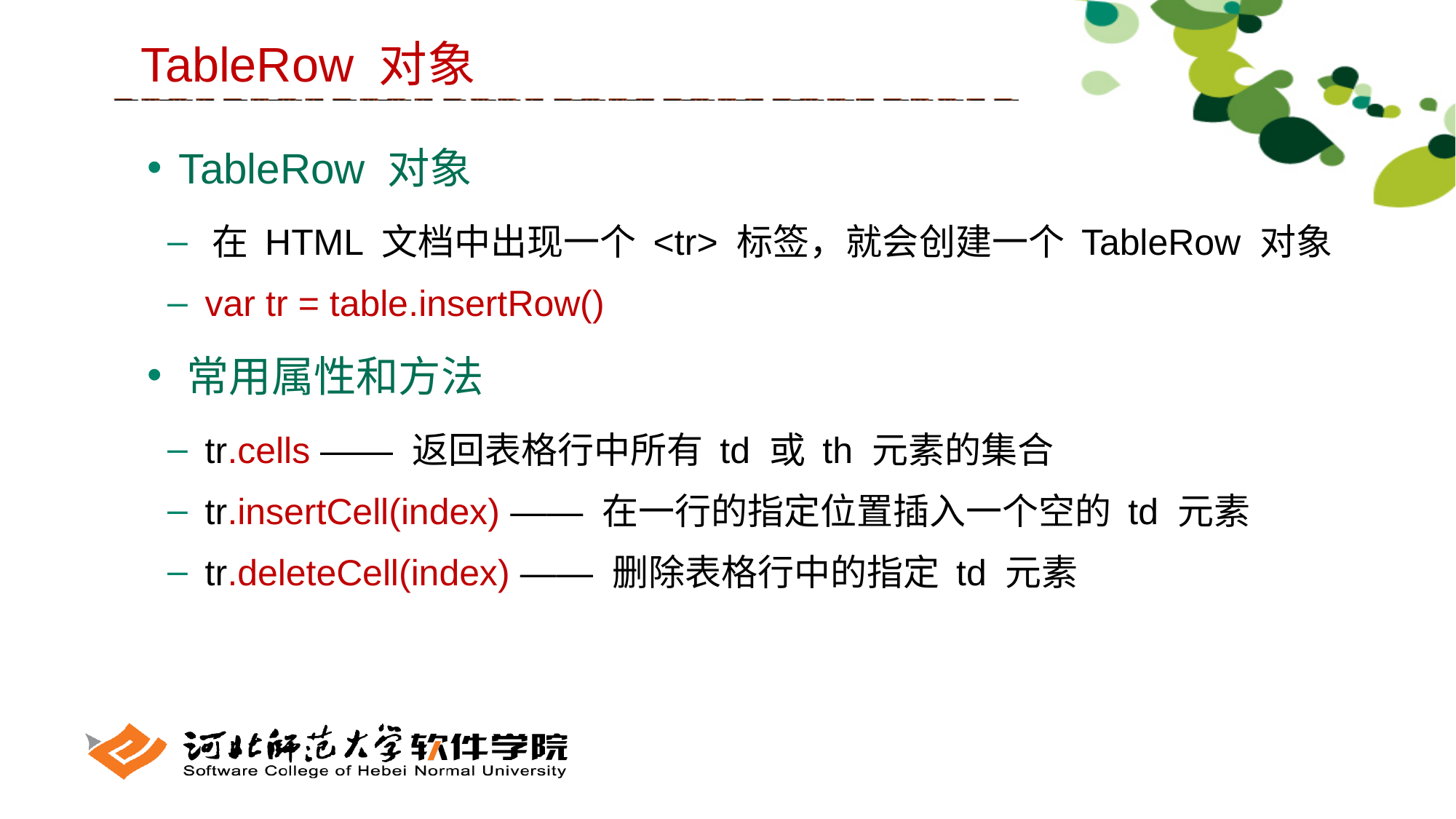

TableRow 对象
 TableRow 对象
 在 HTML 文档中出现一个 <tr> 标签，就会创建一个 TableRow 对象
 var tr = table.insertRow()
 常用属性和方法
 tr.cells —— 返回表格行中所有 td 或 th 元素的集合
 tr.insertCell(index) —— 在一行的指定位置插入一个空的 td 元素
 tr.deleteCell(index) —— 删除表格行中的指定 td 元素